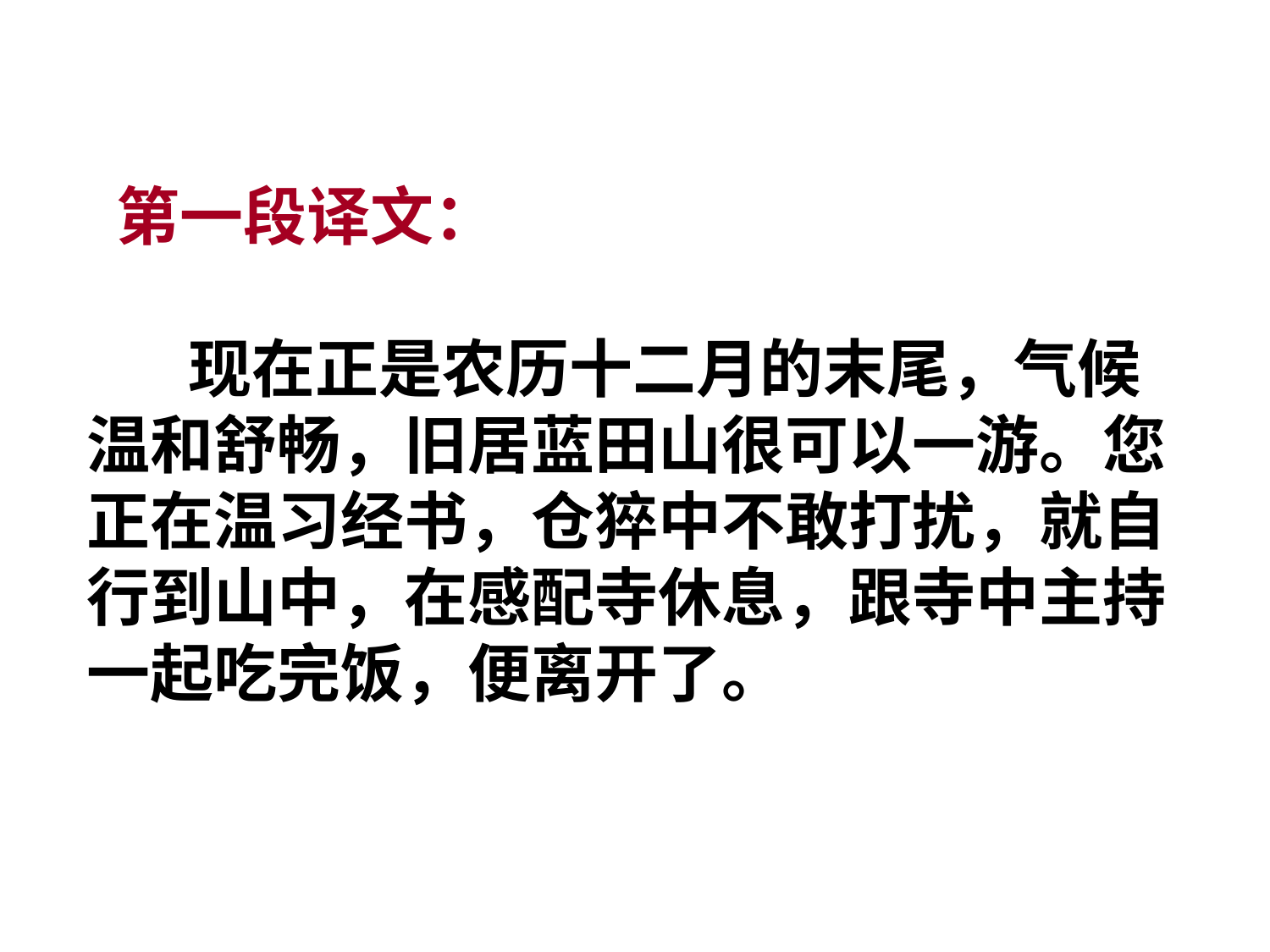

第一段译文：

      现在正是农历十二月的末尾，气候温和舒畅，旧居蓝田山很可以一游。您正在温习经书，仓猝中不敢打扰，就自行到山中，在感配寺休息，跟寺中主持一起吃完饭，便离开了。